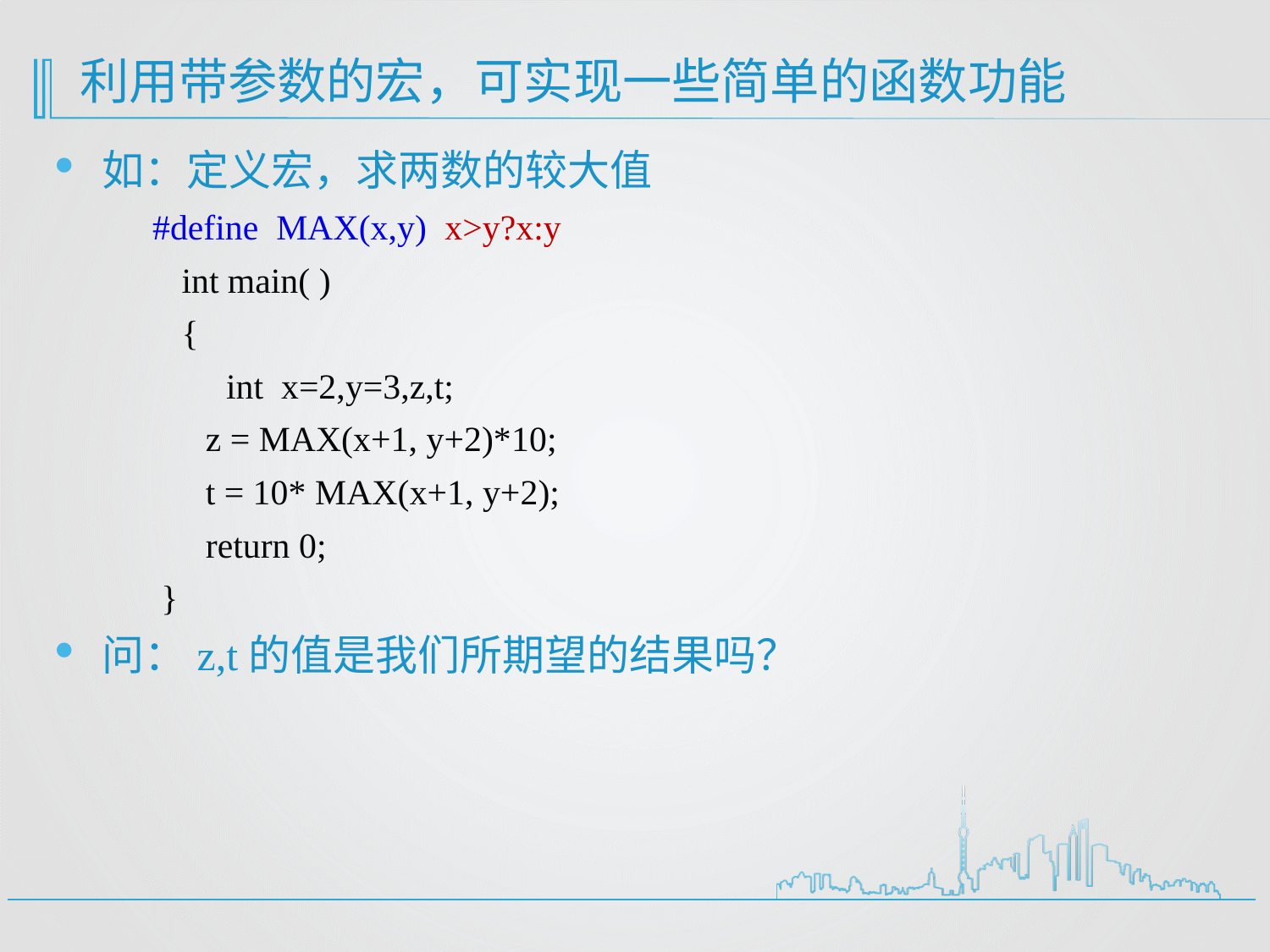

# 利用带参数的宏，可实现一些简单的函数功能
如：定义宏，求两数的较大值
           #define  MAX(x,y)  x>y?x:y
	int main( )
	{
    	     int  x=2,y=3,z,t;
                 z = MAX(x+1, y+2)*10;
                 t = 10* MAX(x+1, y+2);
                 return 0;
            }
问：z,t的值是我们所期望的结果吗？